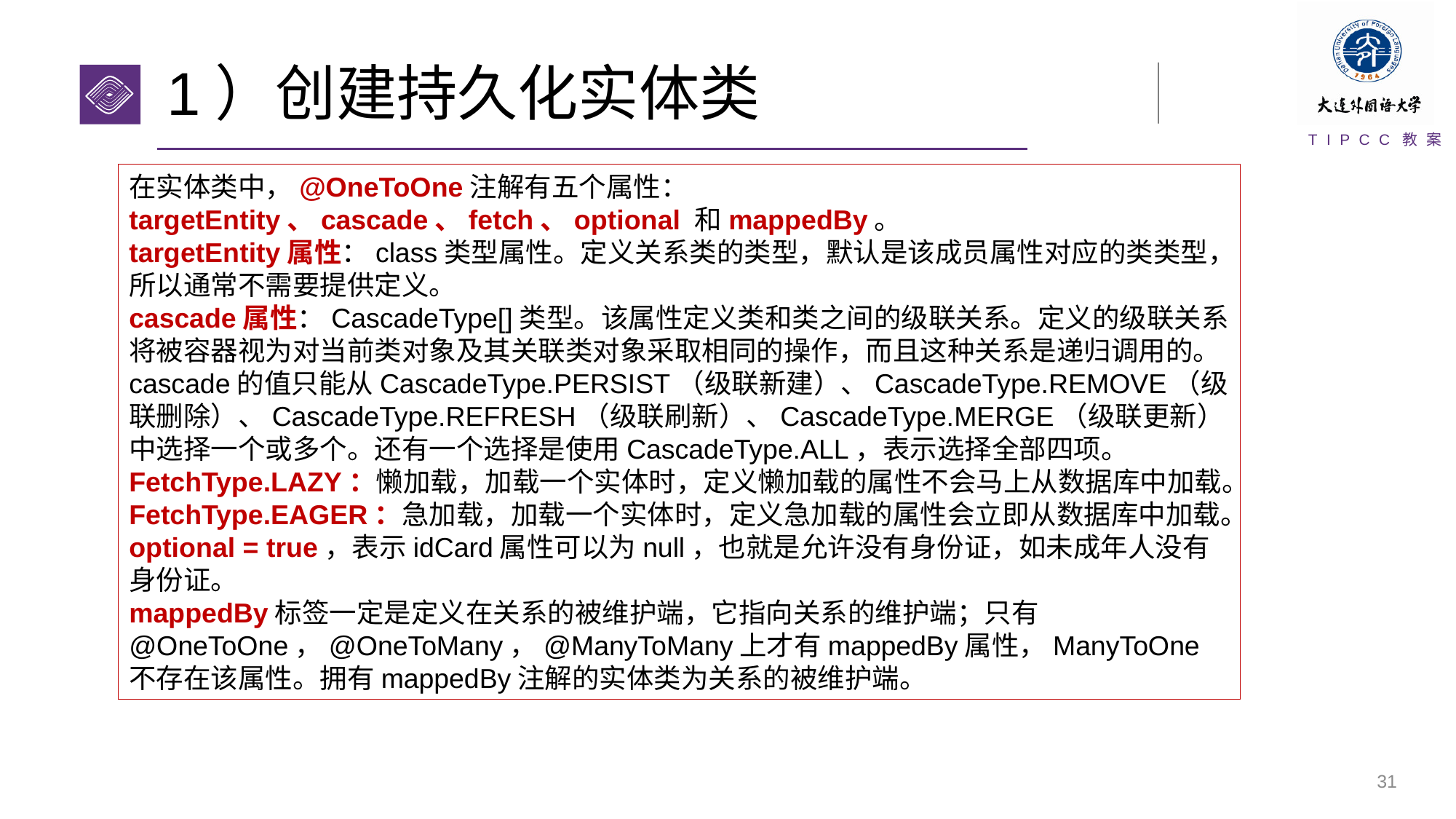

# 1）创建持久化实体类
在实体类中，@OneToOne注解有五个属性：targetEntity、cascade、fetch、optional 和mappedBy。
targetEntity属性：class类型属性。定义关系类的类型，默认是该成员属性对应的类类型，所以通常不需要提供定义。
cascade属性：CascadeType[]类型。该属性定义类和类之间的级联关系。定义的级联关系将被容器视为对当前类对象及其关联类对象采取相同的操作，而且这种关系是递归调用的。cascade的值只能从CascadeType.PERSIST（级联新建）、CascadeType.REMOVE（级联删除）、CascadeType.REFRESH（级联刷新）、CascadeType.MERGE（级联更新）中选择一个或多个。还有一个选择是使用CascadeType.ALL，表示选择全部四项。
FetchType.LAZY：懒加载，加载一个实体时，定义懒加载的属性不会马上从数据库中加载。FetchType.EAGER：急加载，加载一个实体时，定义急加载的属性会立即从数据库中加载。
optional = true，表示idCard属性可以为null，也就是允许没有身份证，如未成年人没有身份证。
mappedBy标签一定是定义在关系的被维护端，它指向关系的维护端；只有@OneToOne，@OneToMany，@ManyToMany上才有mappedBy属性，ManyToOne不存在该属性。拥有mappedBy注解的实体类为关系的被维护端。
31